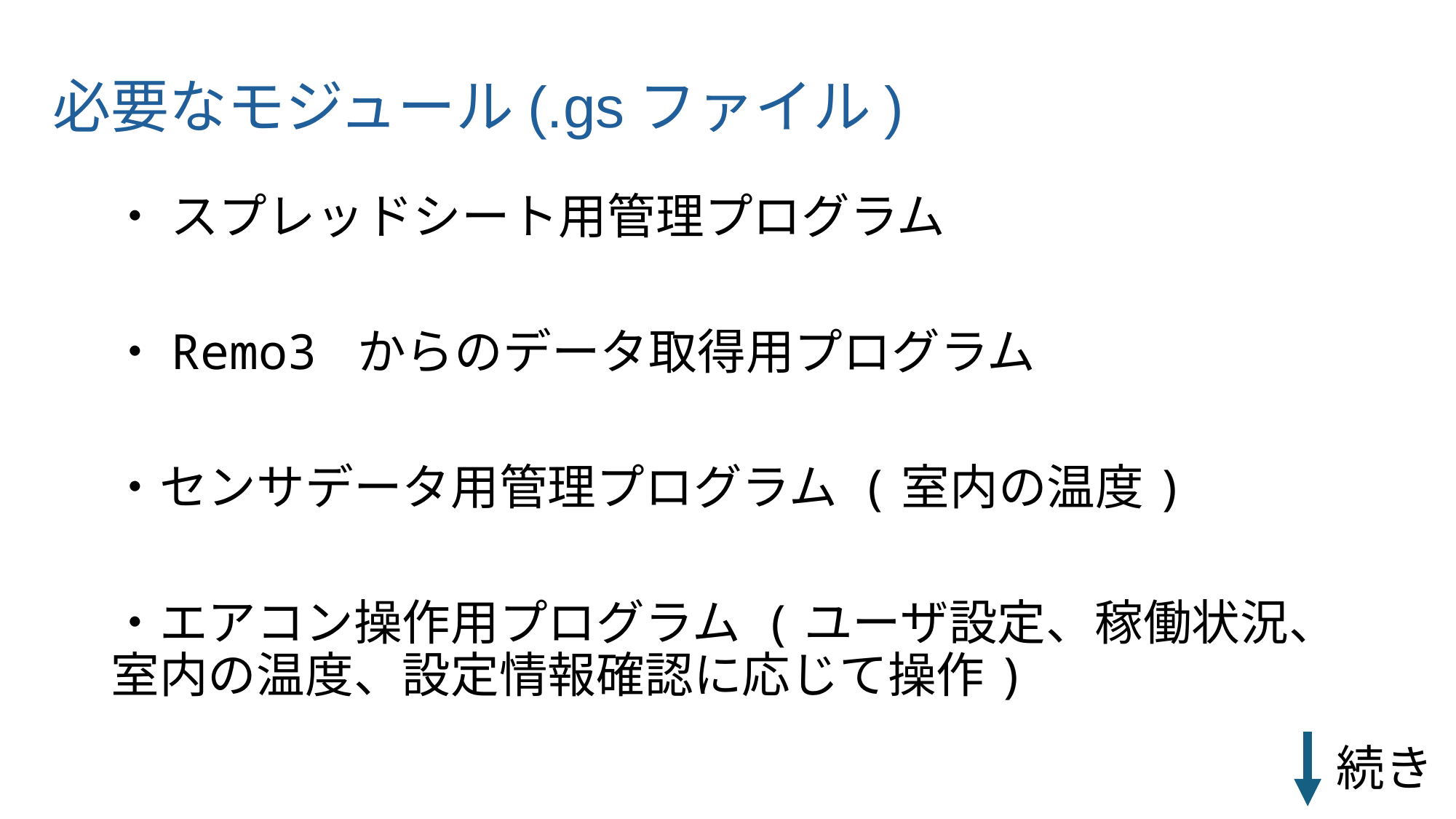

# 必要なモジュール(.gsファイル)
・ スプレッドシート用管理プログラム

・Remo3 からのデータ取得用プログラム

・センサデータ用管理プログラム (室内の温度)

・エアコン操作用プログラム (ユーザ設定、稼働状況、室内の温度、設定情報確認に応じて操作)

続き